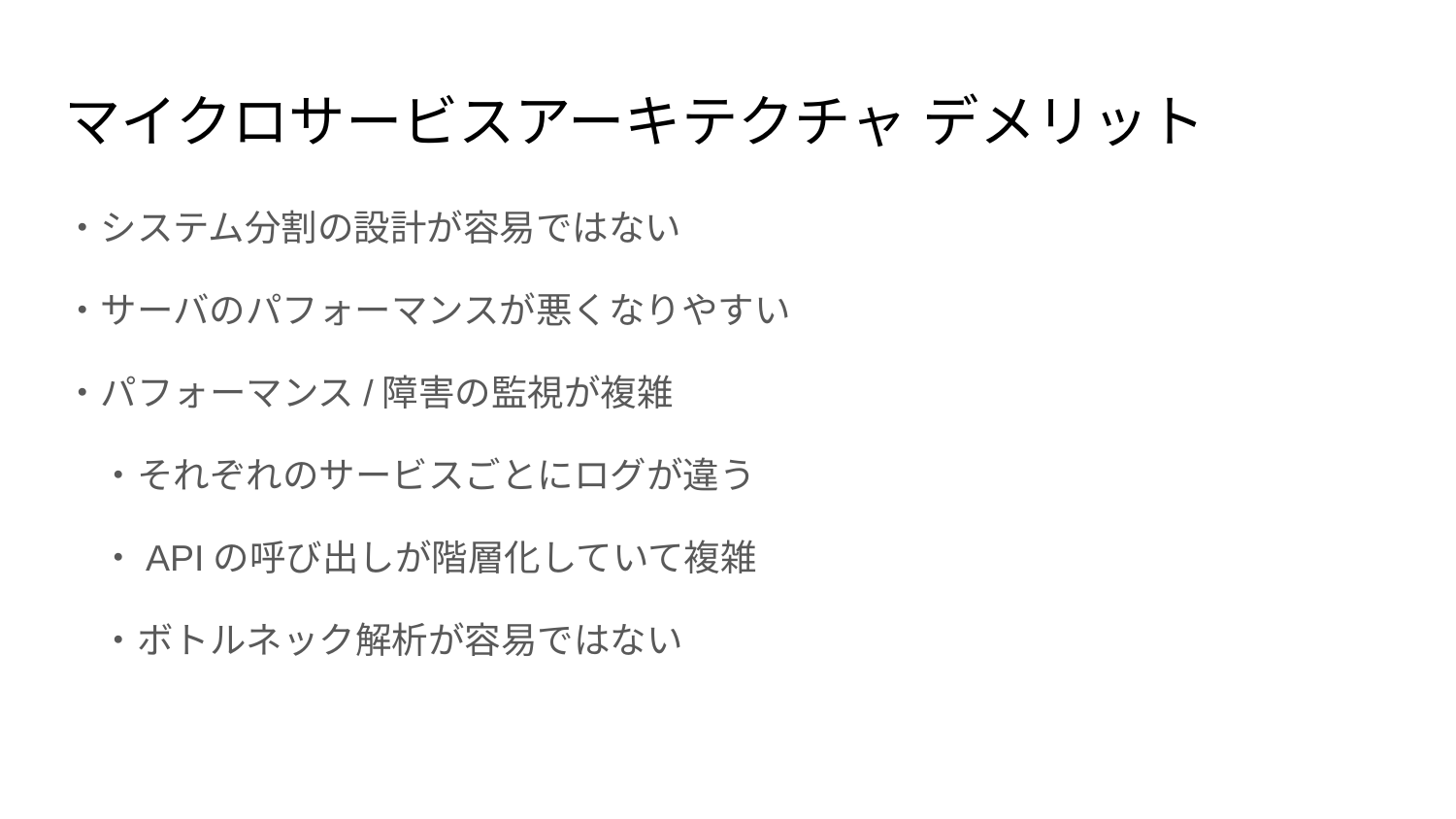

# マイクロサービスアーキテクチャ デメリット
・システム分割の設計が容易ではない
・サーバのパフォーマンスが悪くなりやすい
・パフォーマンス/障害の監視が複雑
　・それぞれのサービスごとにログが違う
　・APIの呼び出しが階層化していて複雑
　・ボトルネック解析が容易ではない